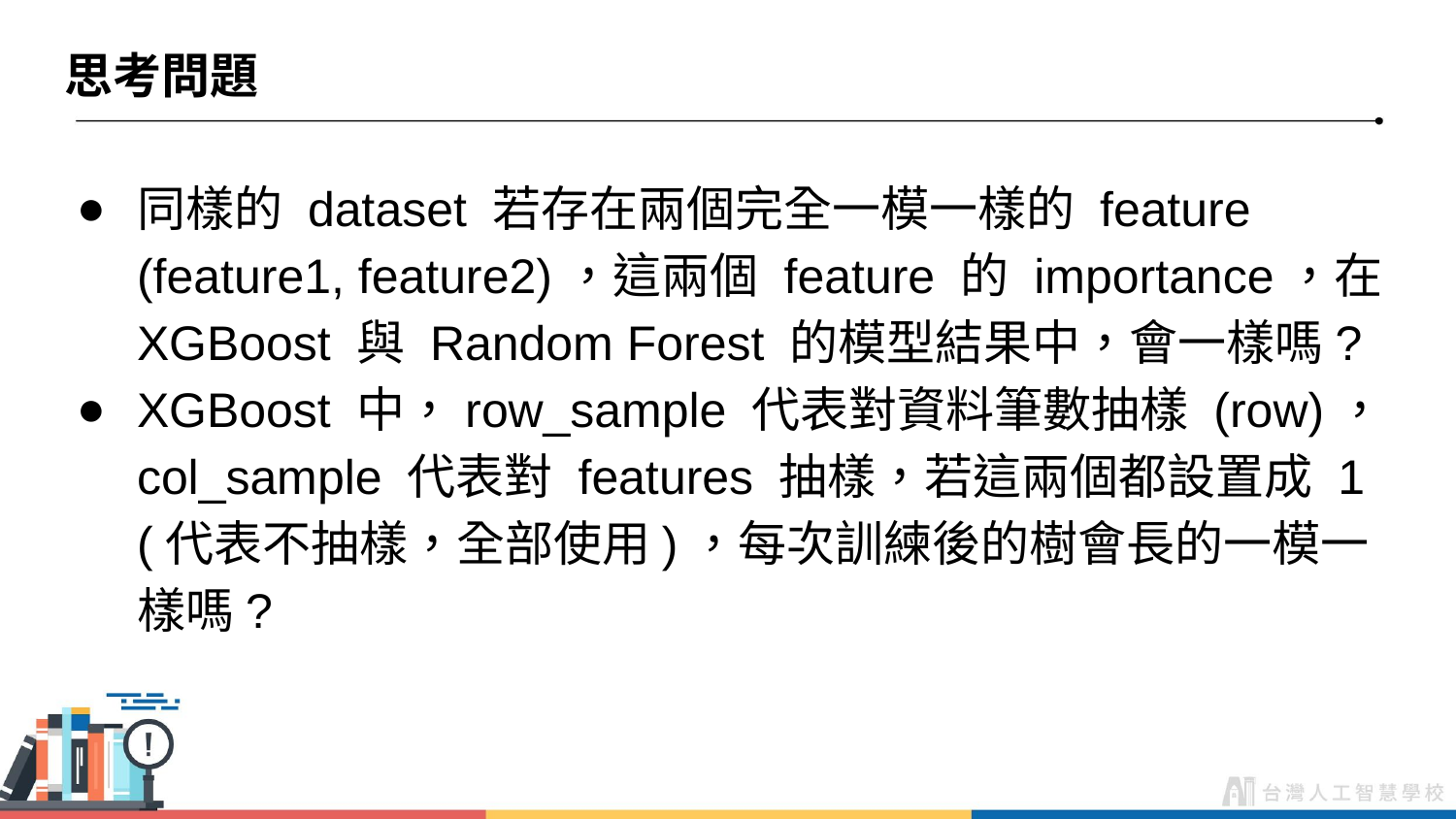

# 思考問題
同樣的 dataset 若存在兩個完全一模一樣的 feature (feature1, feature2)，這兩個 feature 的 importance，在 XGBoost 與 Random Forest 的模型結果中，會一樣嗎?
XGBoost 中，row_sample 代表對資料筆數抽樣 (row)，col_sample 代表對 features 抽樣，若這兩個都設置成 1 (代表不抽樣，全部使用)，每次訓練後的樹會長的一模一樣嗎?